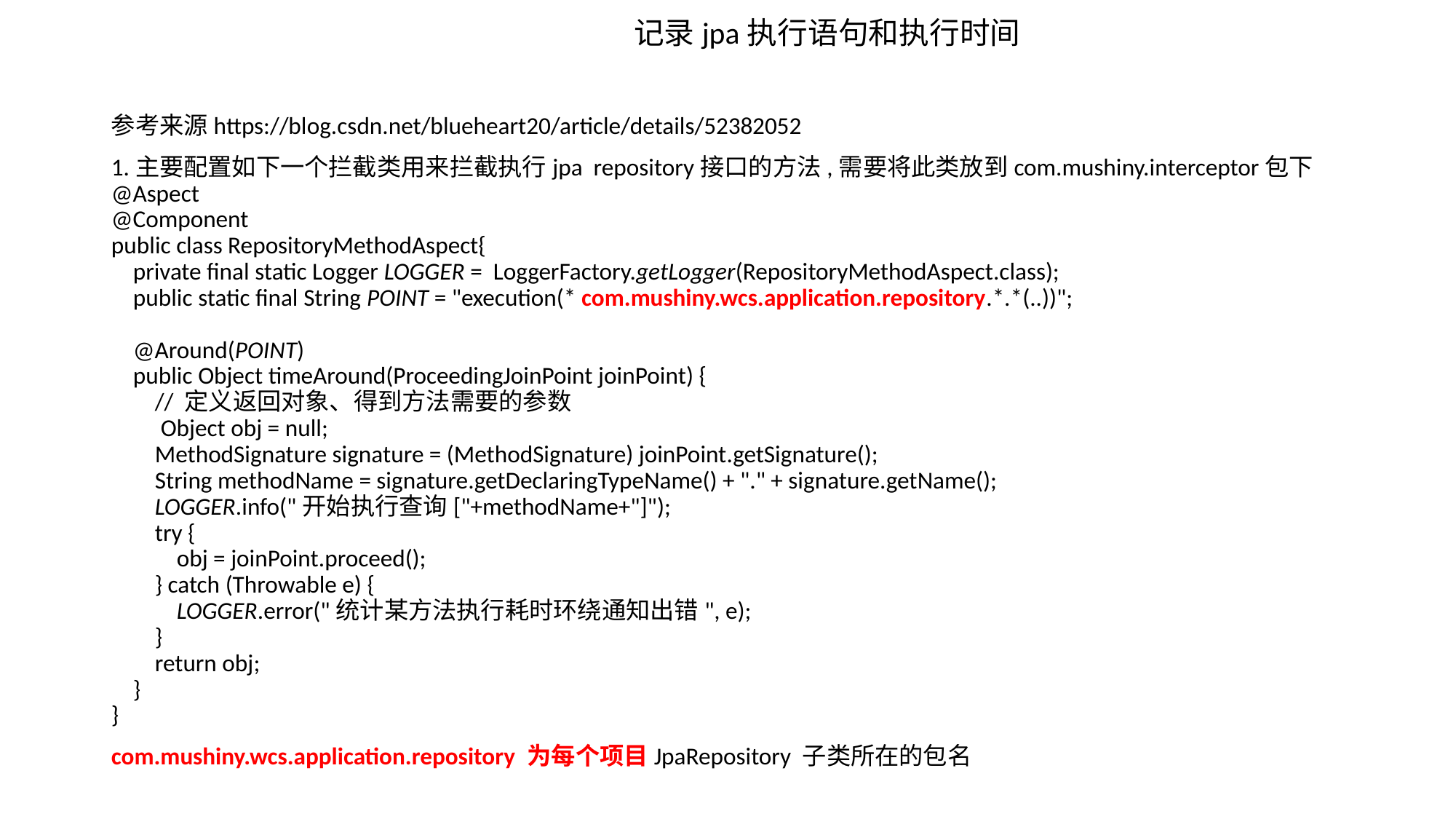

记录jpa执行语句和执行时间

参考来源https://blog.csdn.net/blueheart20/article/details/52382052
1.主要配置如下一个拦截类用来拦截执行jpa  repository接口的方法,需要将此类放到com.mushiny.interceptor包下
@Aspect
@Component
public class RepositoryMethodAspect{
    private final static Logger LOGGER =  LoggerFactory.getLogger(RepositoryMethodAspect.class);
    public static final String POINT = "execution(* com.mushiny.wcs.application.repository.*.*(..))";
    @Around(POINT)
    public Object timeAround(ProceedingJoinPoint joinPoint) {
        // 定义返回对象、得到方法需要的参数
        Object obj = null;
        MethodSignature signature = (MethodSignature) joinPoint.getSignature();
        String methodName = signature.getDeclaringTypeName() + "." + signature.getName();
        LOGGER.info("开始执行查询["+methodName+"]");
        try {
            obj = joinPoint.proceed();
        } catch (Throwable e) {
            LOGGER.error("统计某方法执行耗时环绕通知出错", e);
        }
        return obj;
    }
}
com.mushiny.wcs.application.repository 为每个项目JpaRepository 子类所在的包名